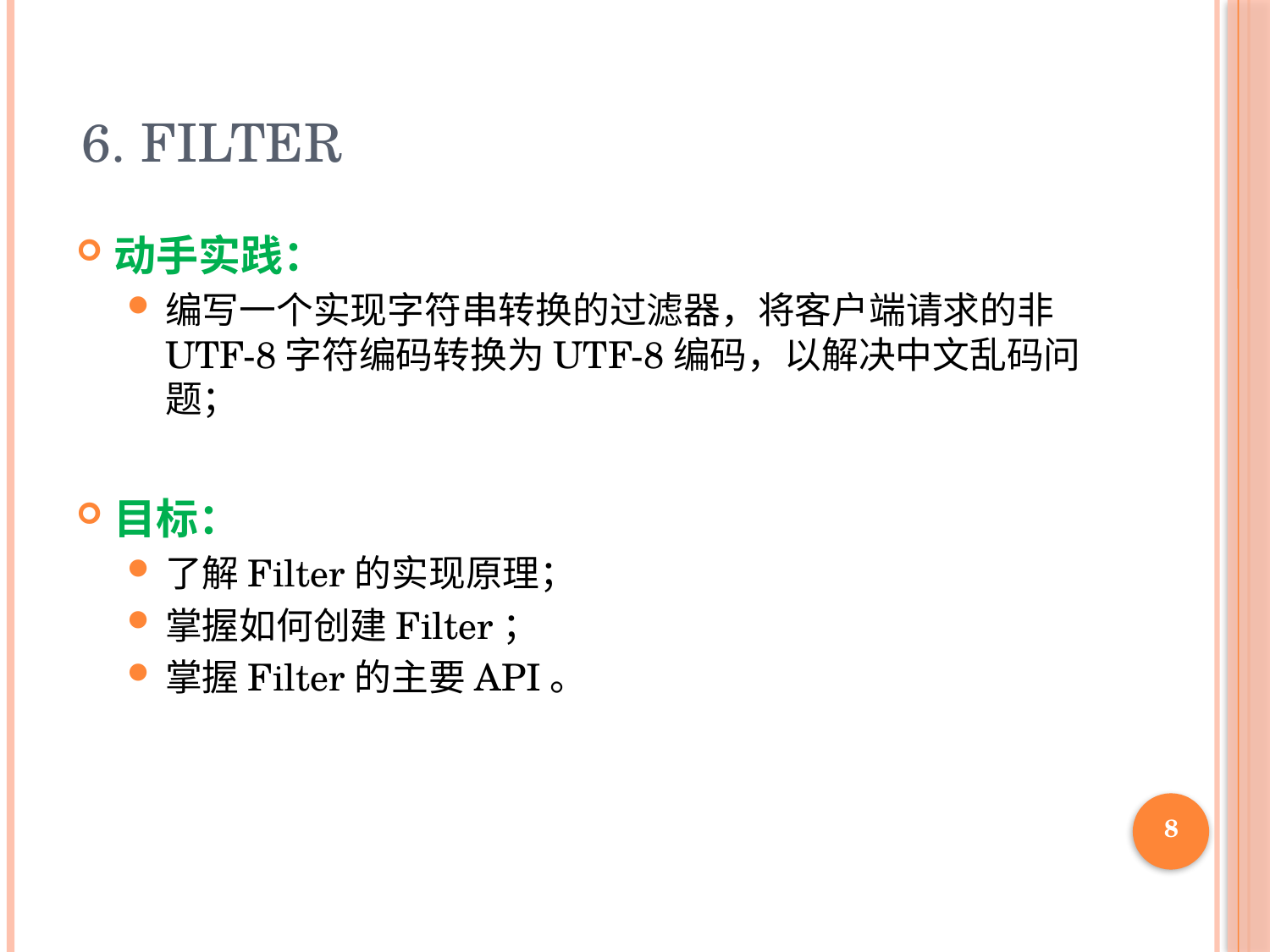

# 6. Filter
动手实践：
编写一个实现字符串转换的过滤器，将客户端请求的非UTF-8字符编码转换为UTF-8编码，以解决中文乱码问题；

目标：
了解Filter的实现原理；
掌握如何创建Filter；
掌握Filter的主要API。
8